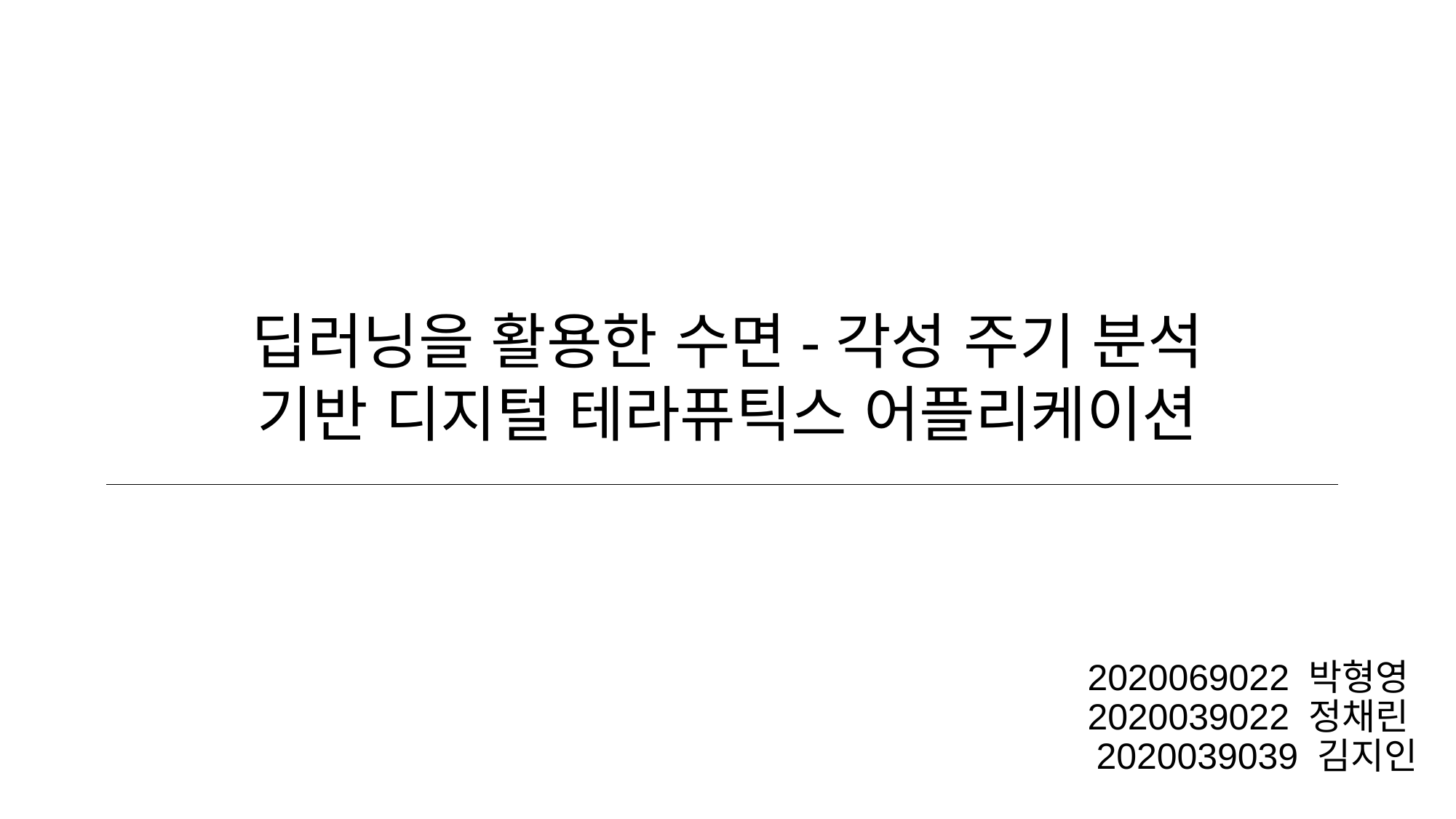

# 딥러닝을 활용한 수면-각성 주기 분석 기반 디지털 테라퓨틱스 어플리케이션
2020069022 박형영2020039022 정채린2020039039 김지인